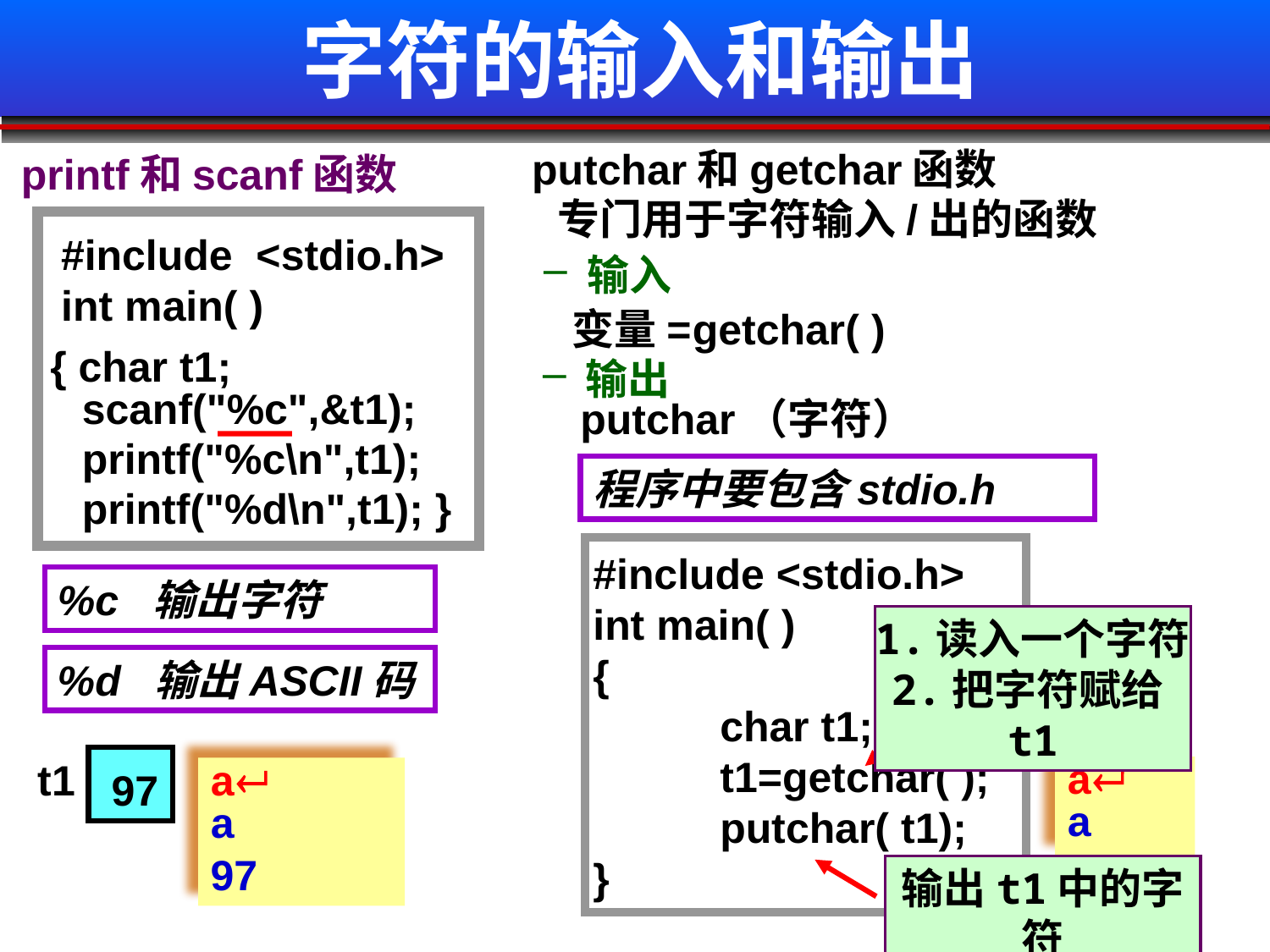

# 字符的输入和输出

putchar和getchar函数
  printf和scanf函数
专门用于字符输入/出的函数

#include  <stdio.h>
int main( )
 输入
   getchar( )
变量=
{ char t1;
 输出
scanf("%c",&t1);
putchar（字符）
printf("%c\n",t1);

程序中要包含stdio.h
printf("%d\n",t1);
}

#include <stdio.h>
int main( )
{
	char t1;
	t1=getchar( );
	putchar( t1);
}
%c  输出字符
1.读入一个字符
2.把字符赋给t1
%d  输出ASCII码

a↵
t1

a↵

97

a
a
97
输出t1中的字符